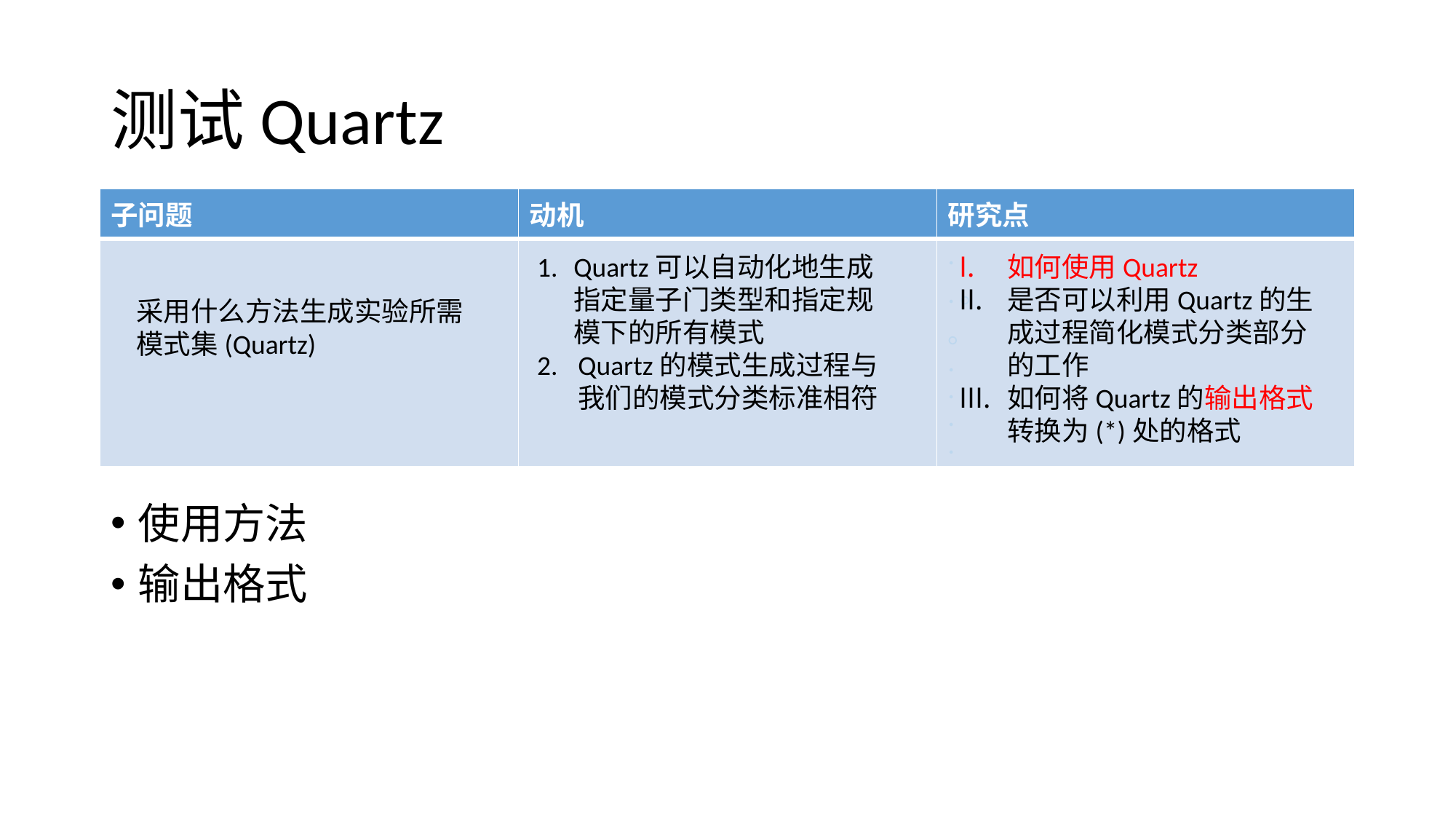

# 测试Quartz
| 子问题 | 动机 | 研究点 |
| --- | --- | --- |
|  |  | . .。 。 . . . . |
Quartz可以自动化地生成指定量子门类型和指定规模下的所有模式
Quartz的模式生成过程与我们的模式分类标准相符

如何使用Quartz
是否可以利用Quartz的生成过程简化模式分类部分的工作
如何将Quartz的输出格式转换为(*)处的格式
采用什么方法生成实验所需
模式集(Quartz)
使用方法
输出格式